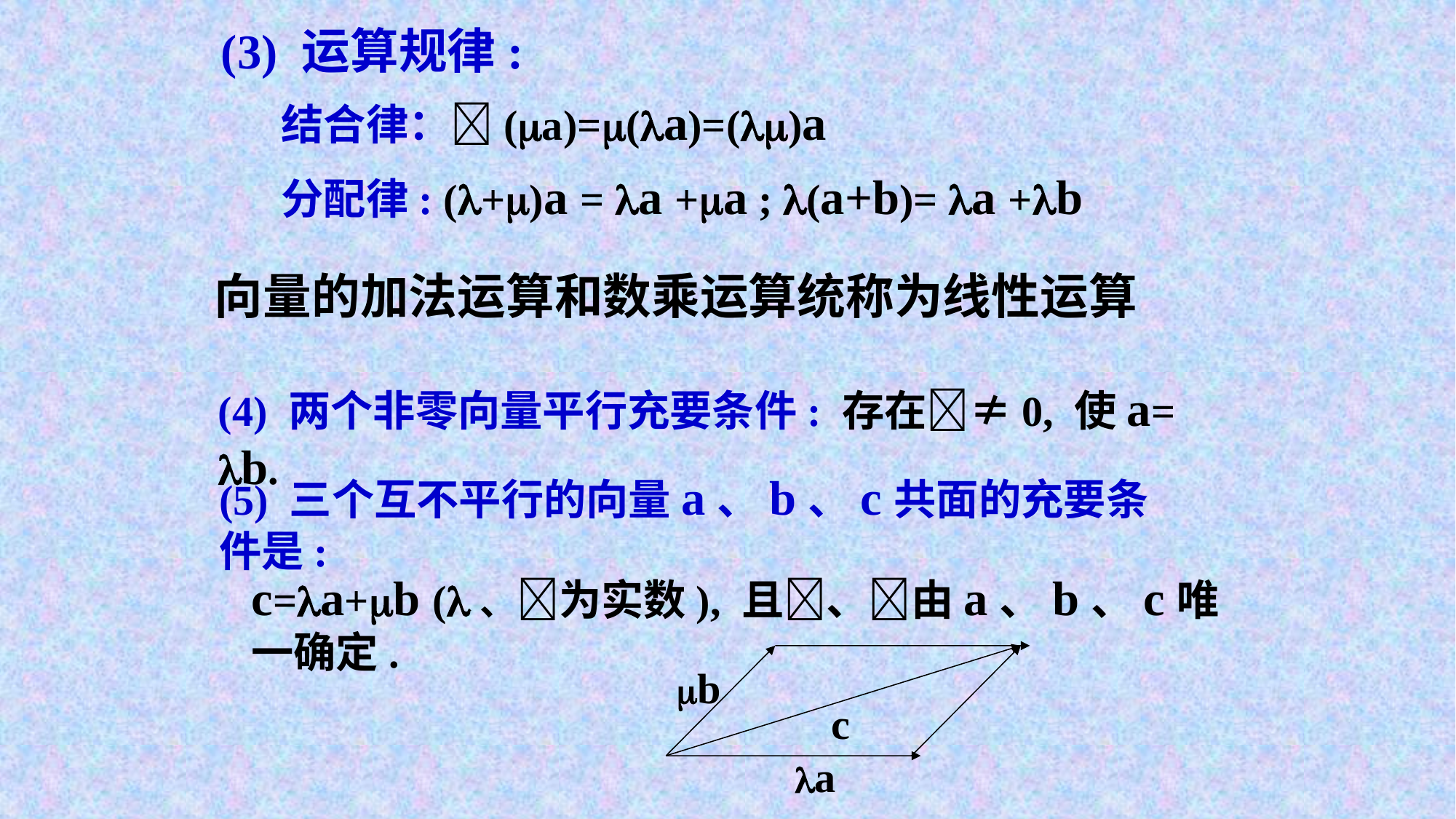

(3) 运算规律:
结合律：λ(μa)=μ(λa)=(λμ)a
分配律: (λ+μ)a = λa +μa ; λ(a+b)= λa +λb
向量的加法运算和数乘运算统称为线性运算
(4) 两个非零向量平行充要条件: 存在λ≠0, 使a= λb.
(5) 三个互不平行的向量a、b、c共面的充要条件是:
c=λa+μb (λ、μ为实数), 且λ、μ由a、b、c唯一确定.

μb
c

λa